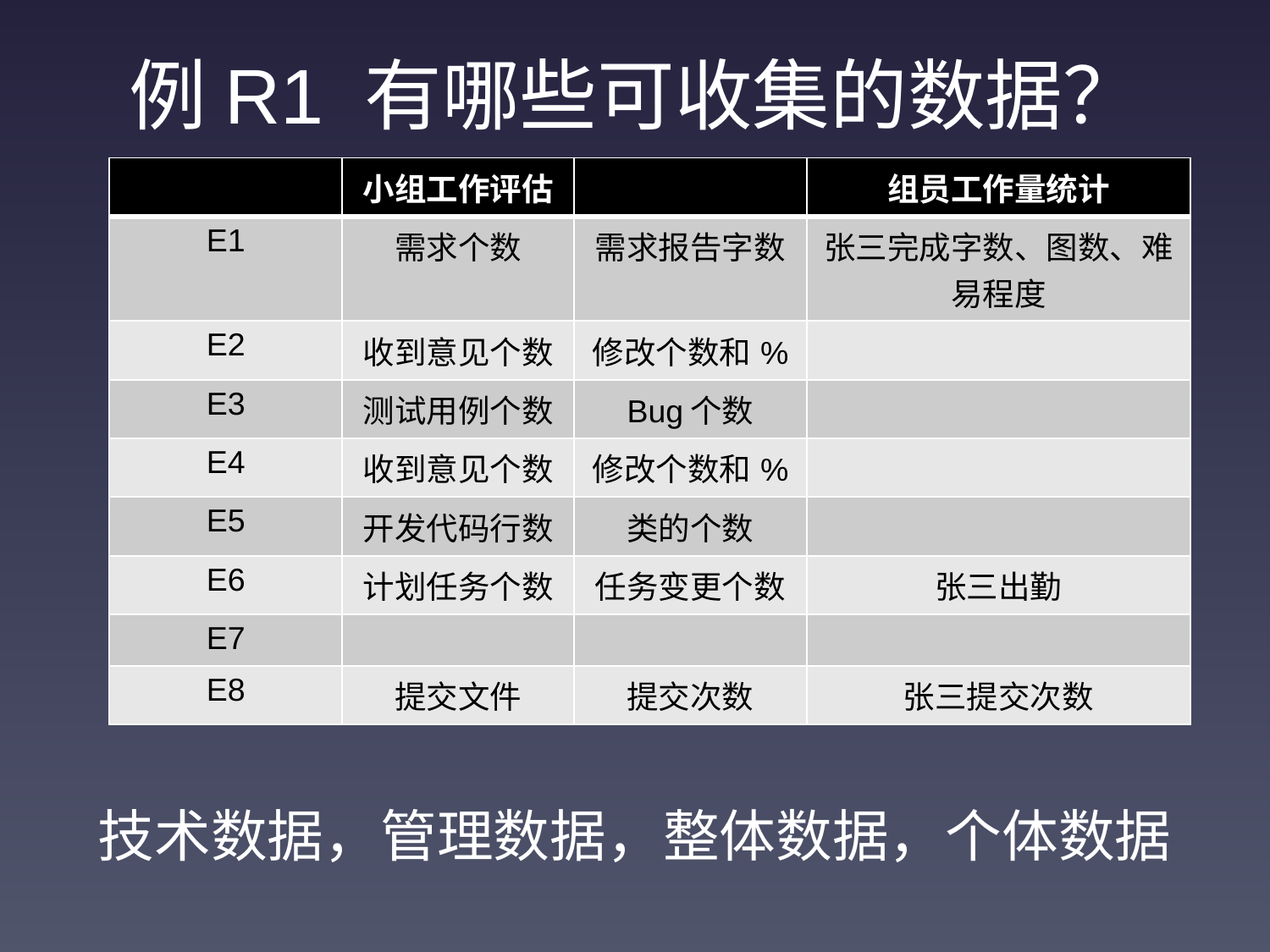

# 例R1 有哪些可收集的数据？
|  | 小组工作评估 |  | 组员工作量统计 |
| --- | --- | --- | --- |
| E1 | 需求个数 | 需求报告字数 | 张三完成字数、图数、难易程度 |
| E2 | 收到意见个数 | 修改个数和% |  |
| E3 | 测试用例个数 | Bug个数 |  |
| E4 | 收到意见个数 | 修改个数和% |  |
| E5 | 开发代码行数 | 类的个数 |  |
| E6 | 计划任务个数 | 任务变更个数 | 张三出勤 |
| E7 |  |  |  |
| E8 | 提交文件 | 提交次数 | 张三提交次数 |
技术数据，管理数据，整体数据，个体数据